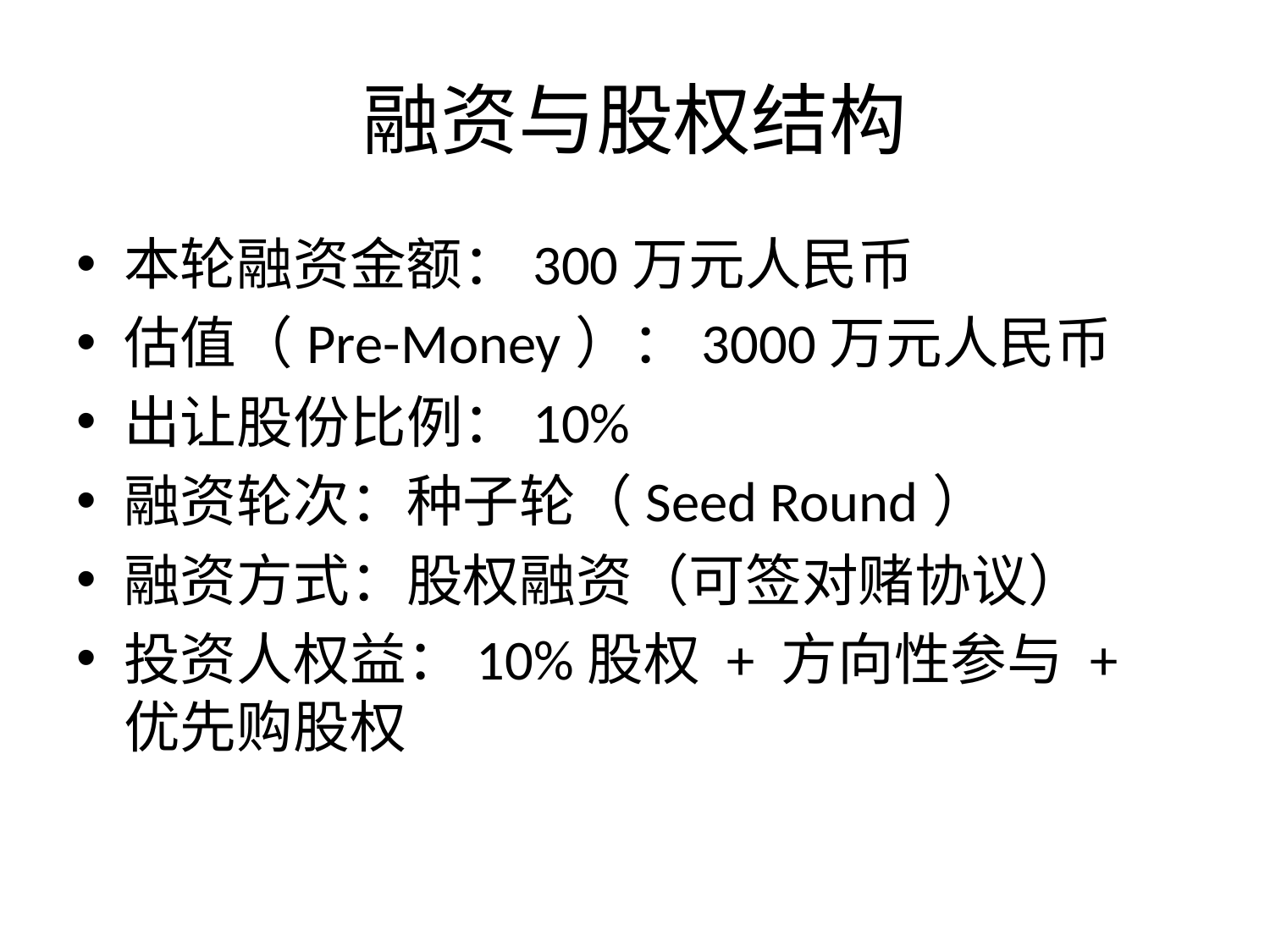

# 融资与股权结构
本轮融资金额：300万元人民币
估值（Pre-Money）：3000万元人民币
出让股份比例：10%
融资轮次：种子轮（Seed Round）
融资方式：股权融资（可签对赌协议）
投资人权益：10%股权 + 方向性参与 + 优先购股权